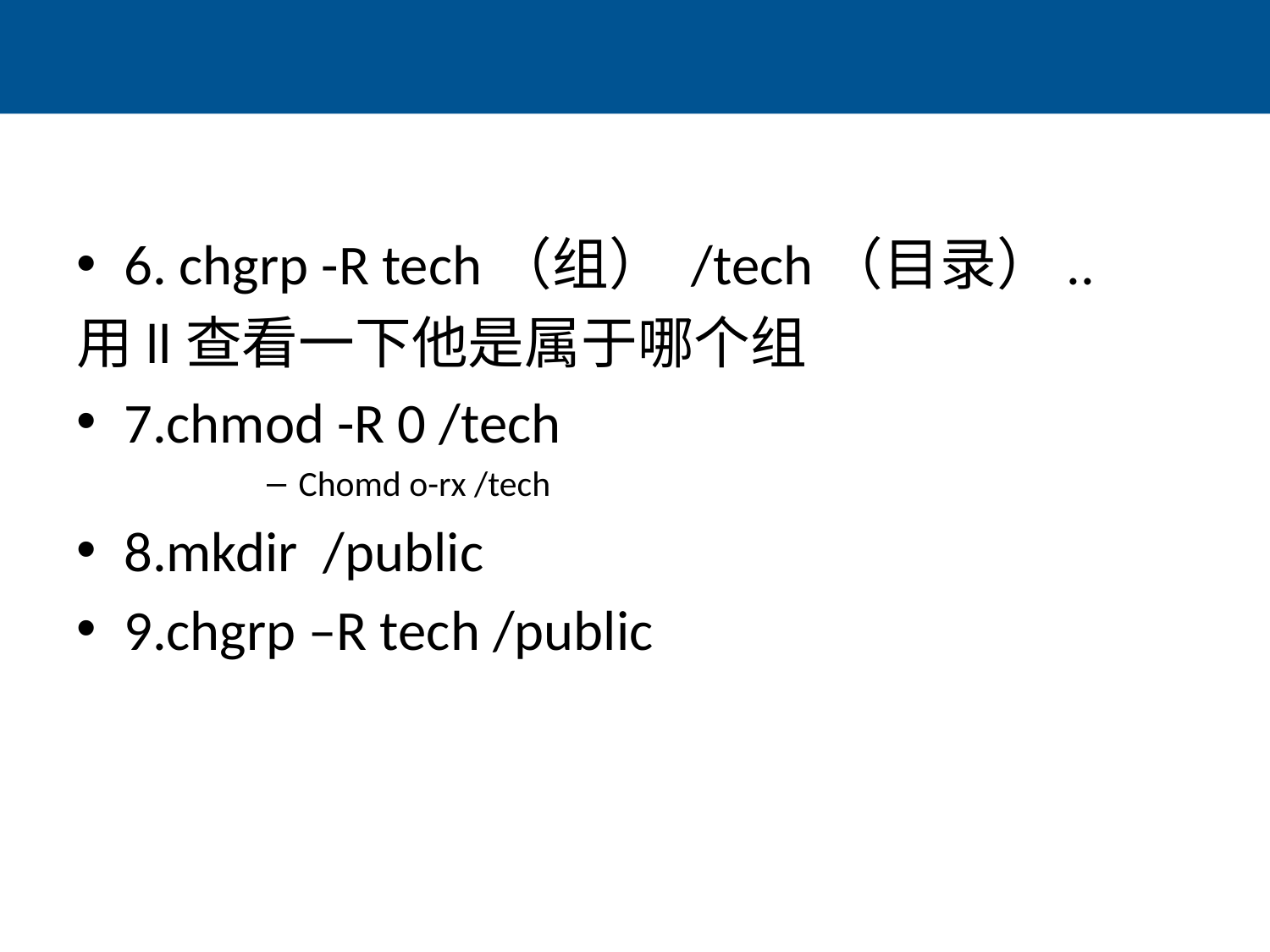

#
6. chgrp -R tech（组） /tech（目录）..
用ll查看一下他是属于哪个组
7.chmod -R 0 /tech
Chomd o-rx /tech
8.mkdir  /public
9.chgrp –R tech /public